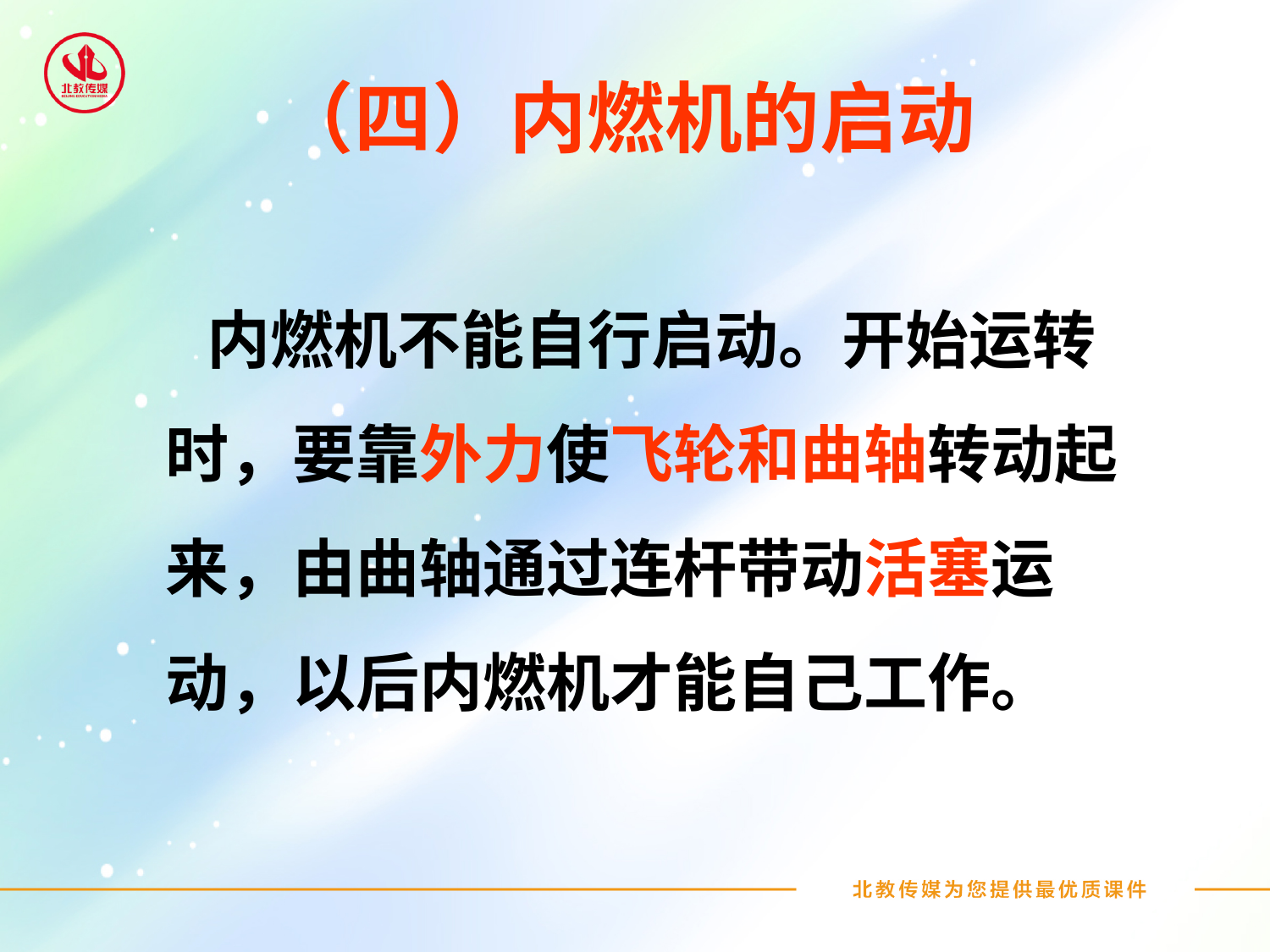

# （四）内燃机的启动
      内燃机不能自行启动。开始运转时，要靠外力使飞轮和曲轴转动起来，由曲轴通过连杆带动活塞运动，以后内燃机才能自己工作。